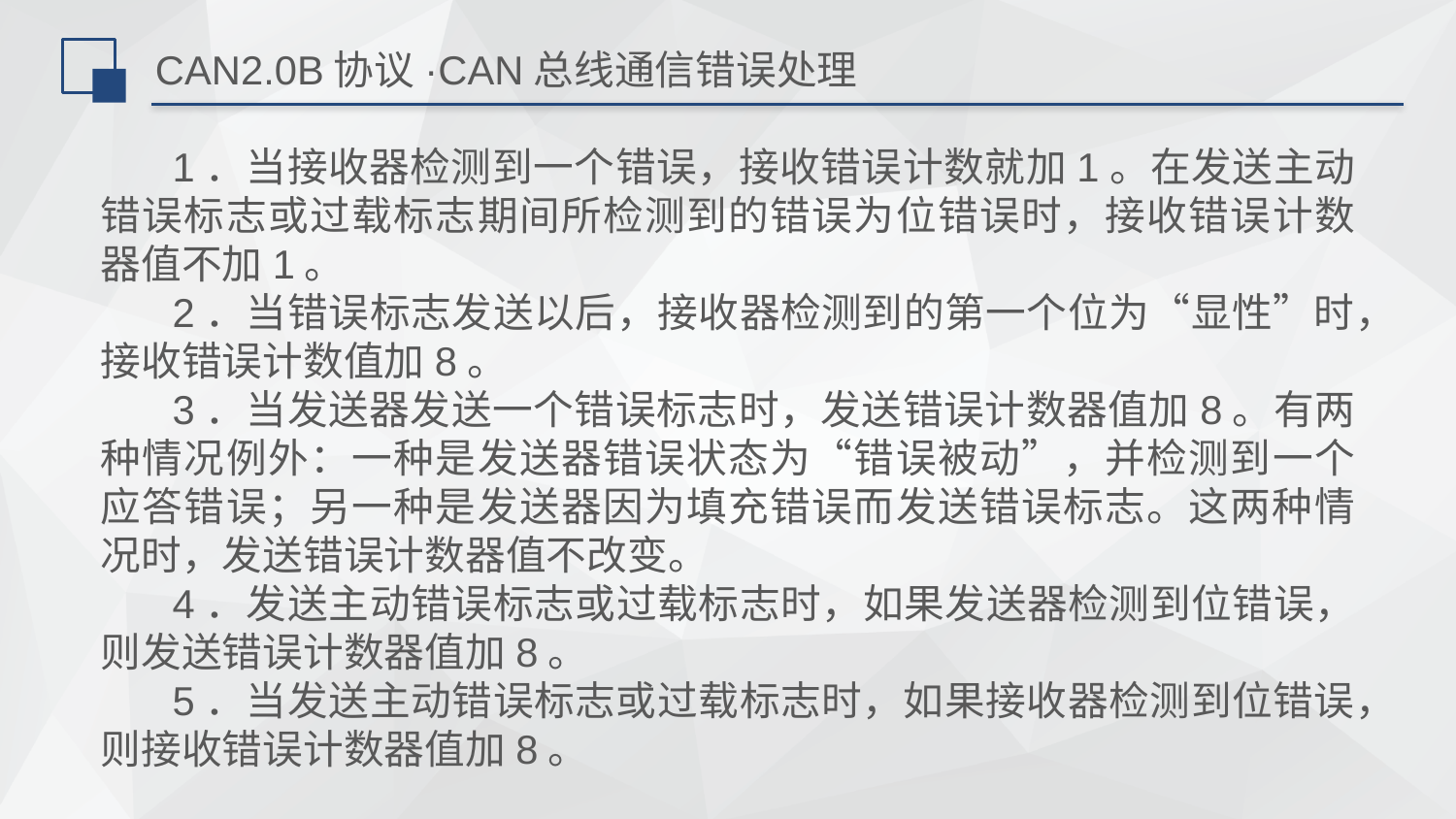

# CAN2.0B协议·CAN总线通信错误处理
1．当接收器检测到一个错误，接收错误计数就加1。在发送主动错误标志或过载标志期间所检测到的错误为位错误时，接收错误计数器值不加1。
2．当错误标志发送以后，接收器检测到的第一个位为“显性”时，接收错误计数值加8。
3．当发送器发送一个错误标志时，发送错误计数器值加8。有两种情况例外：一种是发送器错误状态为“错误被动”，并检测到一个应答错误；另一种是发送器因为填充错误而发送错误标志。这两种情况时，发送错误计数器值不改变。
4．发送主动错误标志或过载标志时，如果发送器检测到位错误，则发送错误计数器值加8。
5．当发送主动错误标志或过载标志时，如果接收器检测到位错误，则接收错误计数器值加8。